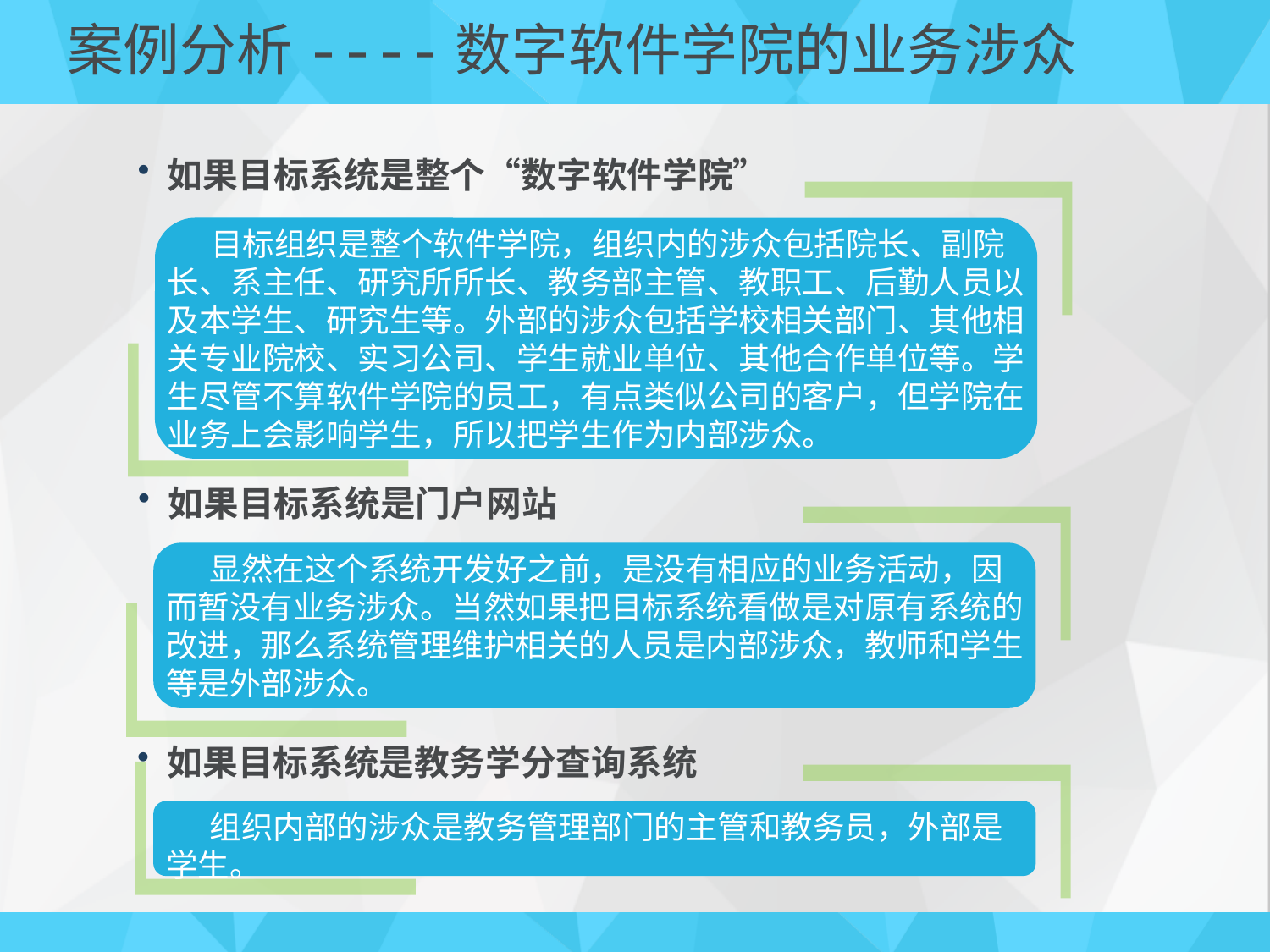

# 案例分析----数字软件学院的业务涉众
如果目标系统是整个“数字软件学院”

     目标组织是整个软件学院，组织内的涉众包括院长、副院长、系主任、研究所所长、教务部主管、教职工、后勤人员以及本学生、研究生等。外部的涉众包括学校相关部门、其他相关专业院校、实习公司、学生就业单位、其他合作单位等。学生尽管不算软件学院的员工，有点类似公司的客户，但学院在业务上会影响学生，所以把学生作为内部涉众。

如果目标系统是门户网站

     显然在这个系统开发好之前，是没有相应的业务活动，因而暂没有业务涉众。当然如果把目标系统看做是对原有系统的改进，那么系统管理维护相关的人员是内部涉众，教师和学生等是外部涉众。

如果目标系统是教务学分查询系统

     组织内部的涉众是教务管理部门的主管和教务员，外部是学生。